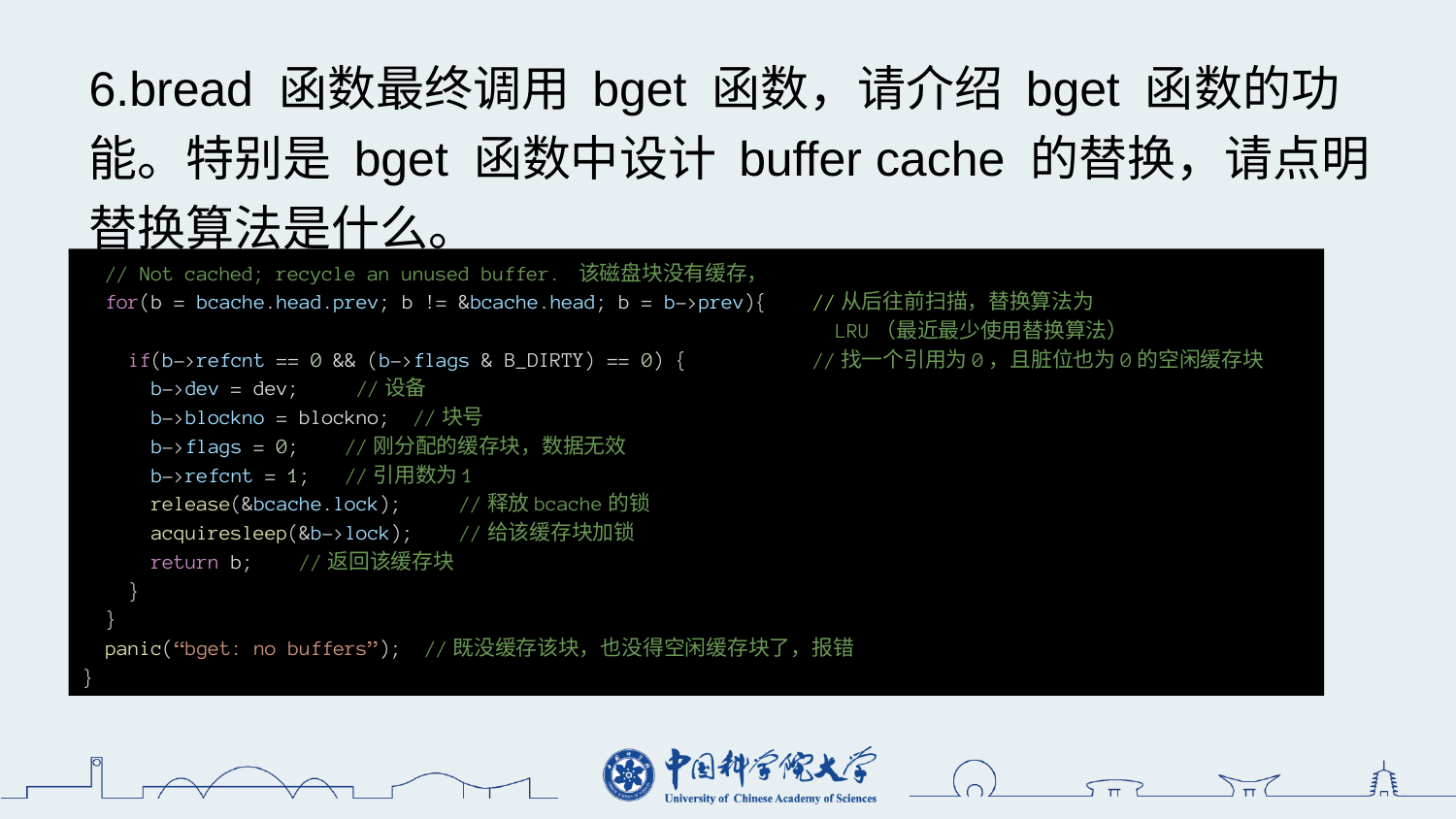

6.bread 函数最终调用 bget 函数，请介绍 bget 函数的功能。特别是 bget 函数中设计 buffer cache 的替换，请点明替换算法是什么。
  // Not cached; recycle an unused buffer. 该磁盘块没有缓存，
  for(b = bcache.head.prev; b != &bcache.head; b = b->prev){    //从后往前扫描，替换算法为
                                                                  LRU（最近最少使用替换算法）
    if(b->refcnt == 0 && (b->flags & B_DIRTY) == 0) {           //找一个引用为0，且脏位也为0的空闲缓存块
      b->dev = dev;     //设备
      b->blockno = blockno;  //块号
      b->flags = 0;    //刚分配的缓存块，数据无效
      b->refcnt = 1;   //引用数为1
      release(&bcache.lock);     //释放bcache的锁
      acquiresleep(&b->lock);    //给该缓存块加锁
      return b;    //返回该缓存块
    }
  }
  panic(“bget: no buffers”);  //既没缓存该块，也没得空闲缓存块了，报错
}